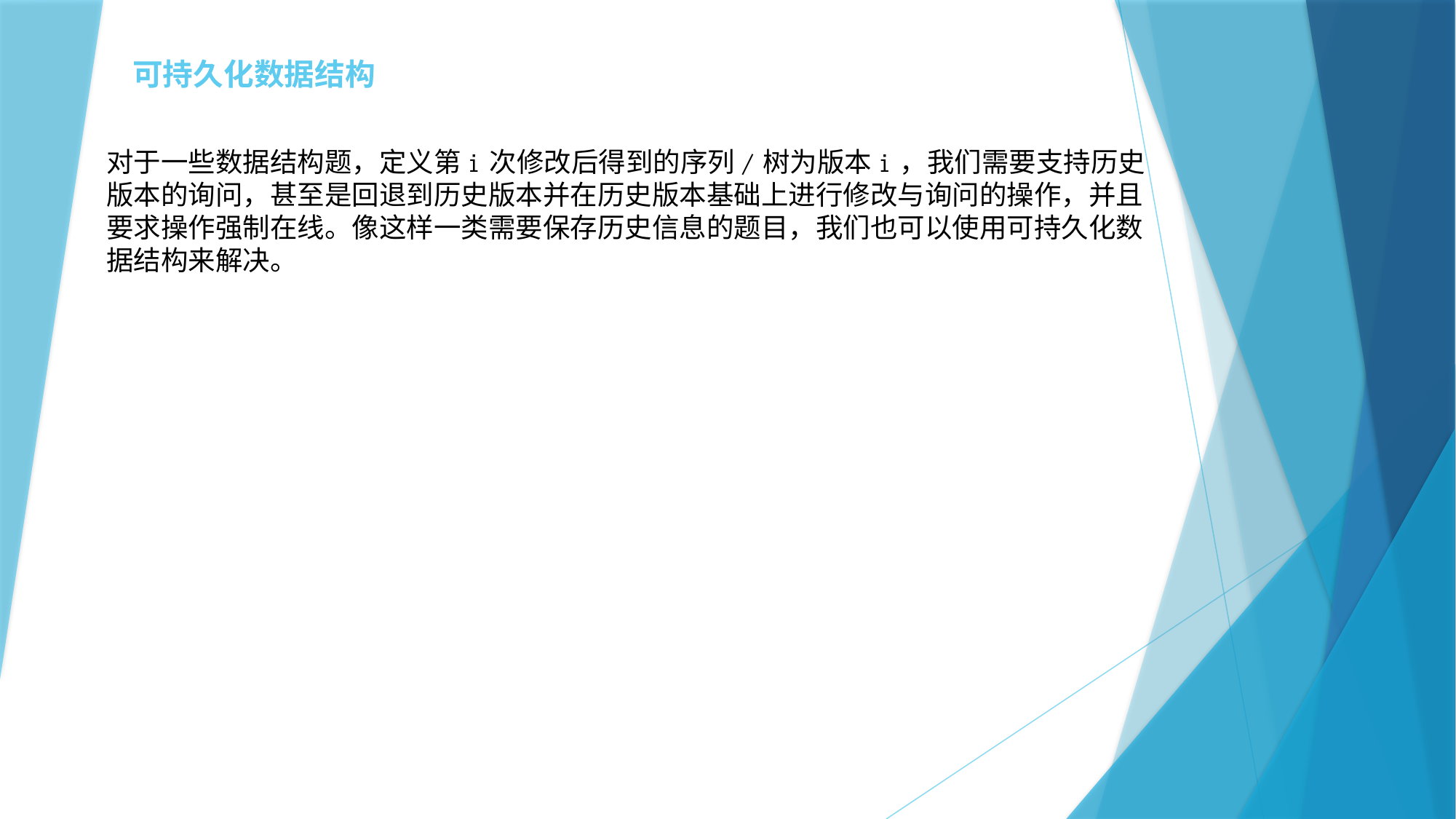

# 可持久化数据结构
对于一些数据结构题，定义第i次修改后得到的序列/树为版本i，我们需要支持历史版本的询问，甚至是回退到历史版本并在历史版本基础上进行修改与询问的操作，并且要求操作强制在线。像这样一类需要保存历史信息的题目，我们也可以使用可持久化数据结构来解决。